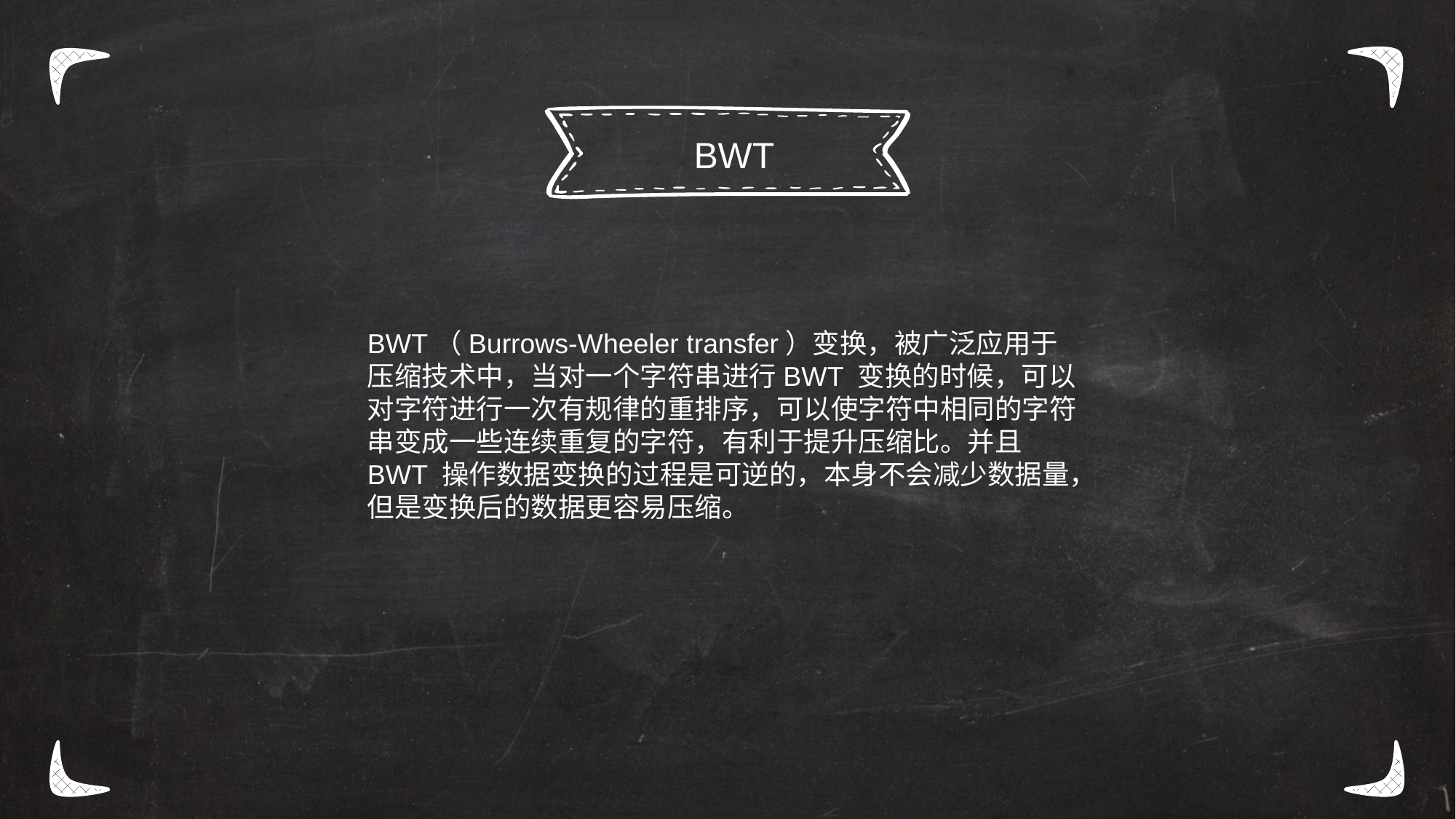

BWT
BWT（Burrows-Wheeler transfer）变换，被广泛应用于压缩技术中，当对一个字符串进行BWT 变换的时候，可以对字符进行一次有规律的重排序，可以使字符中相同的字符串变成一些连续重复的字符，有利于提升压缩比。并且BWT 操作数据变换的过程是可逆的，本身不会减少数据量，但是变换后的数据更容易压缩。